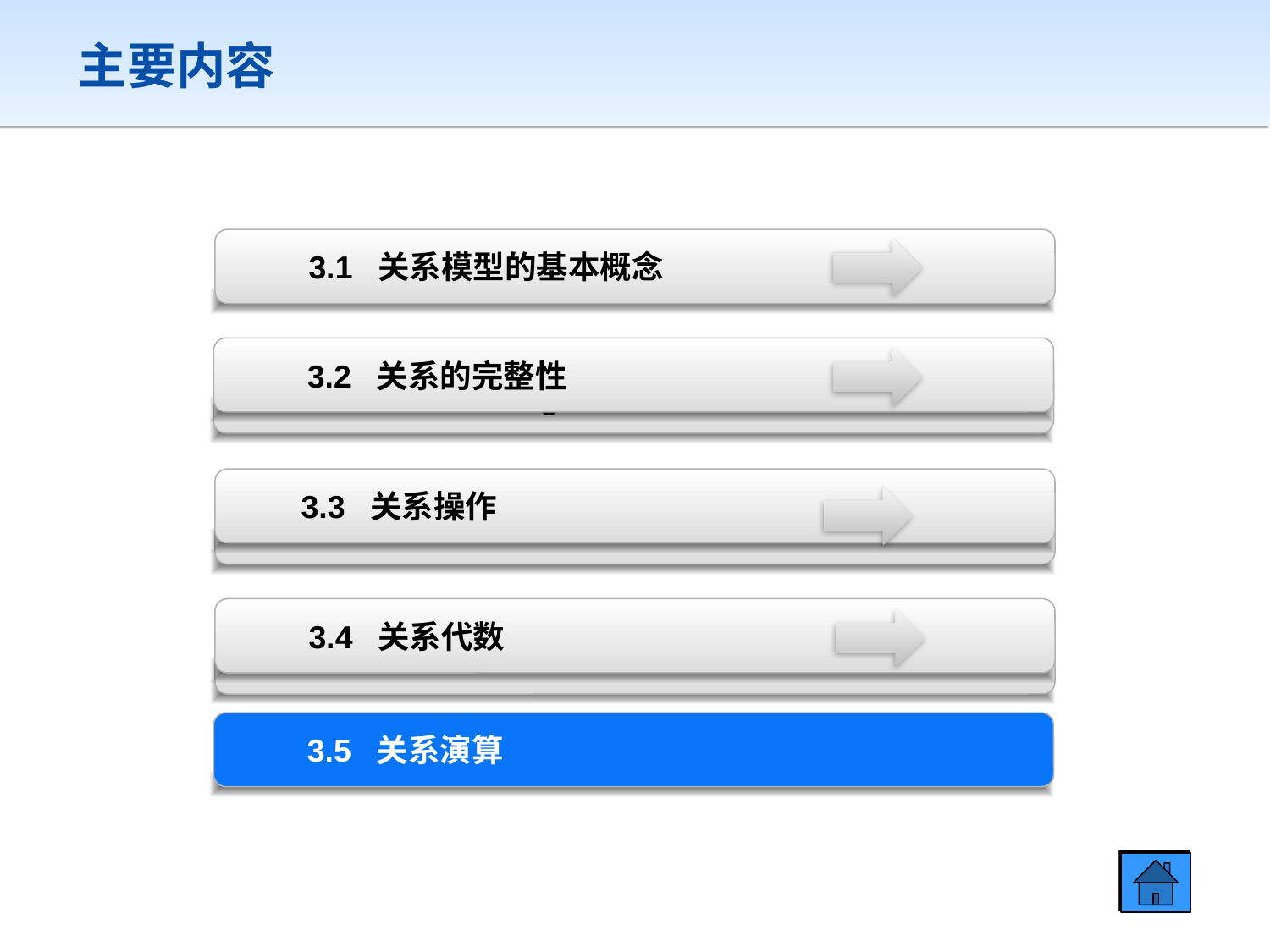

主要内容

3.1  关系模型的基本概念

3.2  关系的完整性

15.2 PowerDesigner的安装

3.3  关系操作

15.3  概念数据模型设计

3.4  关系代数

15.4  物理数据模型设计

3.5  关系演算